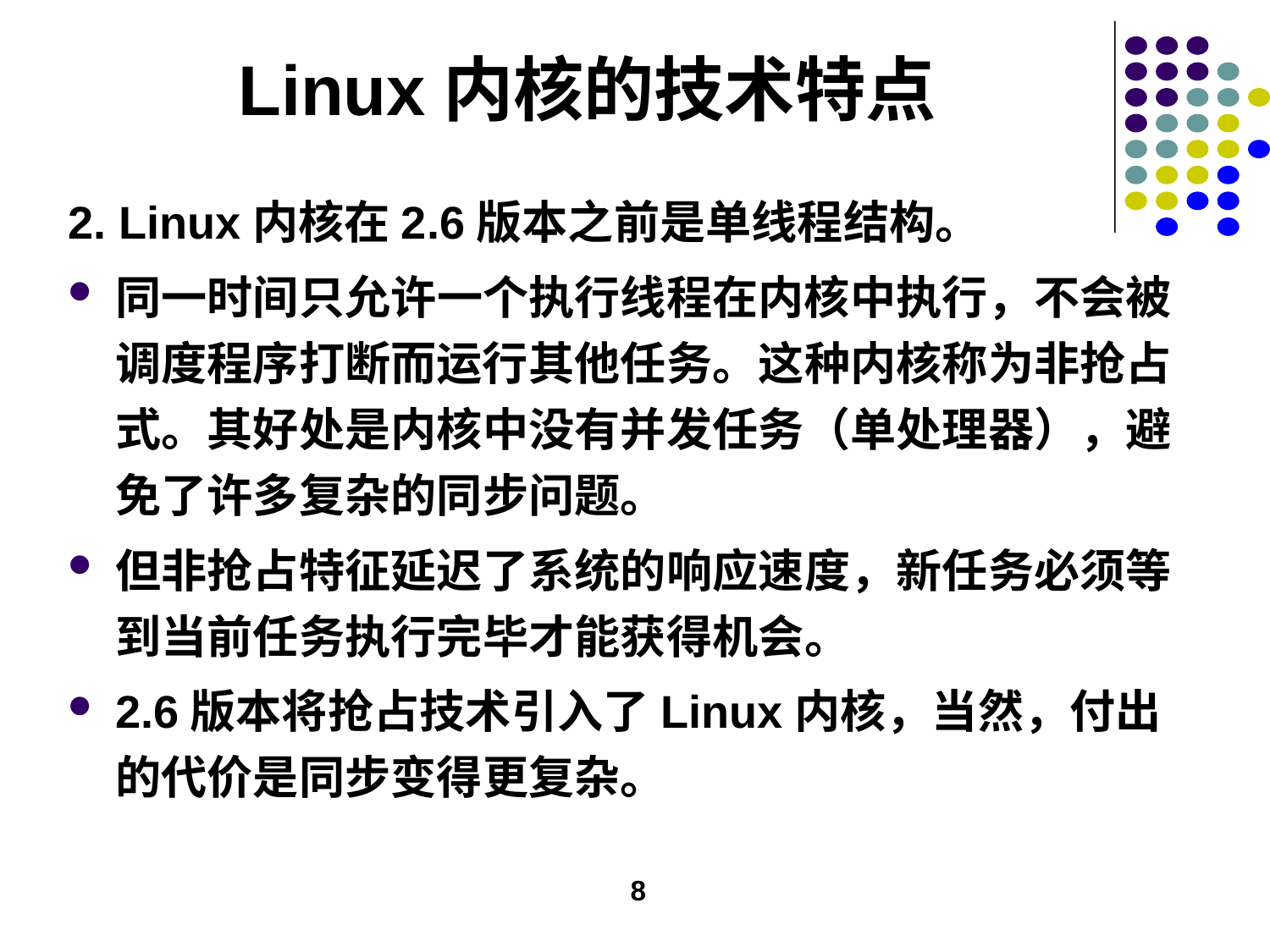

# Linux内核的技术特点
2. Linux内核在2.6版本之前是单线程结构。
同一时间只允许一个执行线程在内核中执行，不会被调度程序打断而运行其他任务。这种内核称为非抢占式。其好处是内核中没有并发任务（单处理器），避免了许多复杂的同步问题。
但非抢占特征延迟了系统的响应速度，新任务必须等到当前任务执行完毕才能获得机会。
2.6版本将抢占技术引入了Linux内核，当然，付出的代价是同步变得更复杂。

8